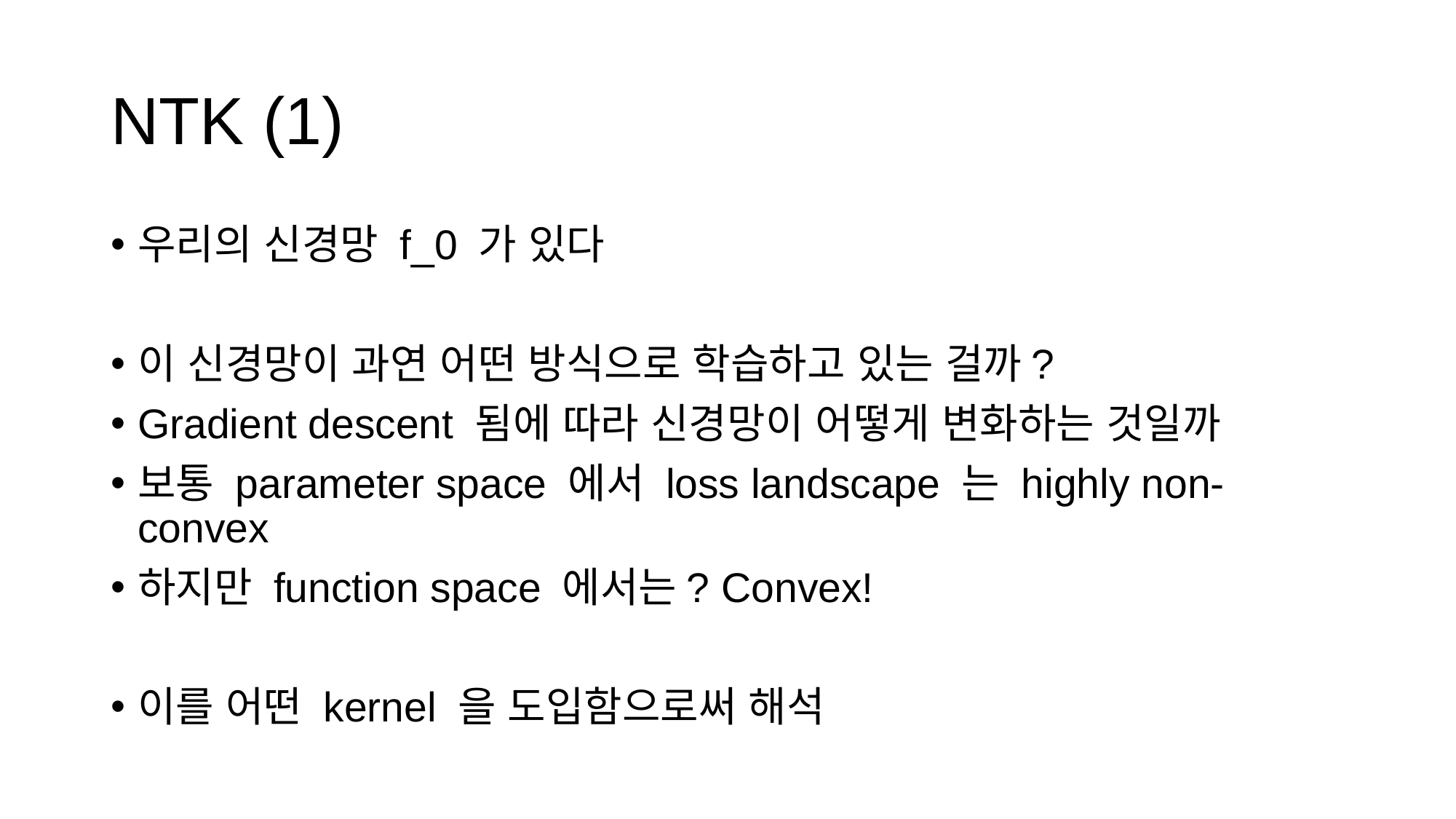

# NTK (1)
우리의 신경망 f_0 가 있다

이 신경망이 과연 어떤 방식으로 학습하고 있는 걸까?
Gradient descent 됨에 따라 신경망이 어떻게 변화하는 것일까
보통 parameter space 에서 loss landscape 는 highly non-convex
하지만 function space 에서는? Convex!

이를 어떤 kernel 을 도입함으로써 해석